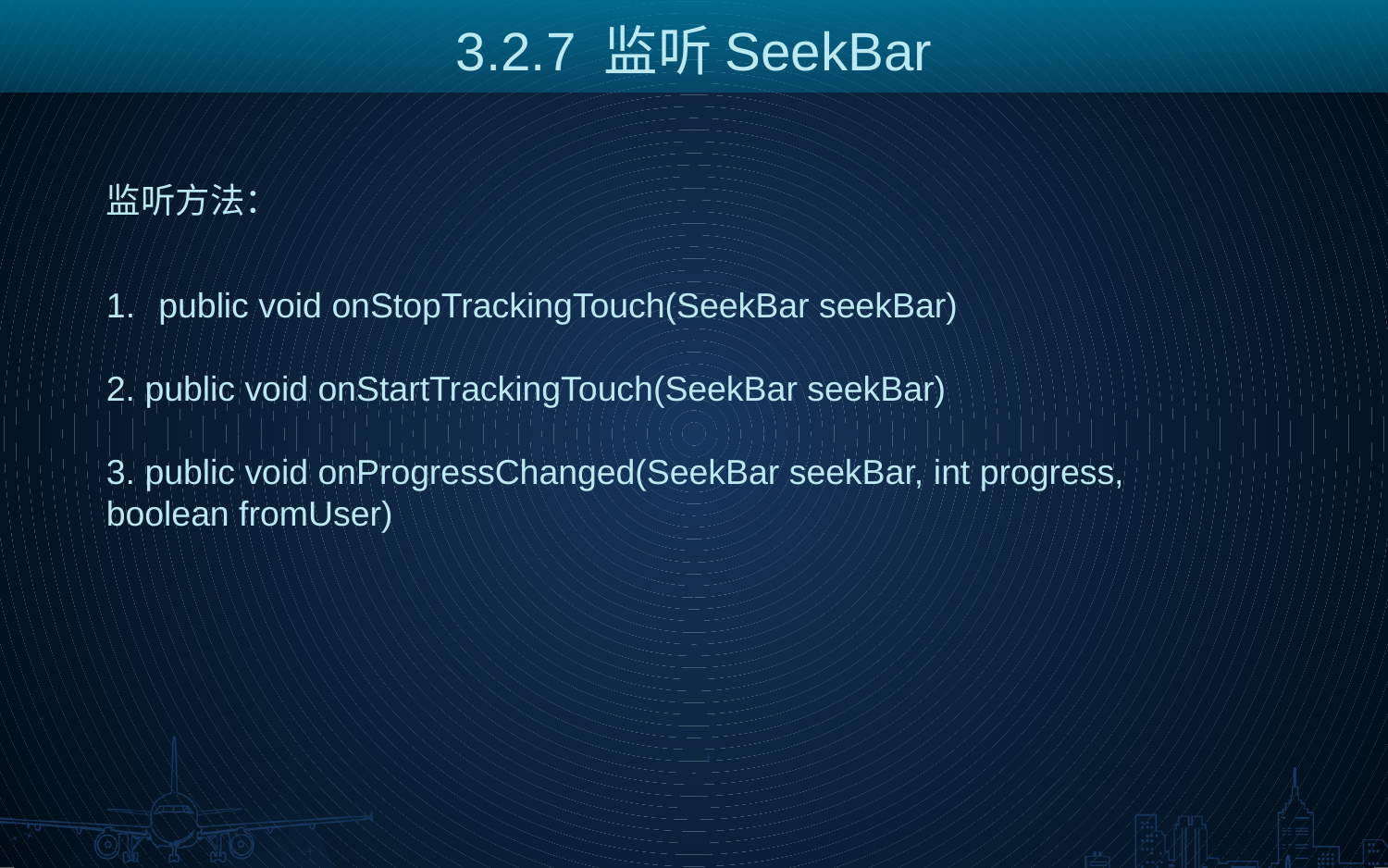

3.2.7 监听SeekBar
监听方法：
public void onStopTrackingTouch(SeekBar seekBar)

2. public void onStartTrackingTouch(SeekBar seekBar)

3. public void onProgressChanged(SeekBar seekBar, int progress,	boolean fromUser)